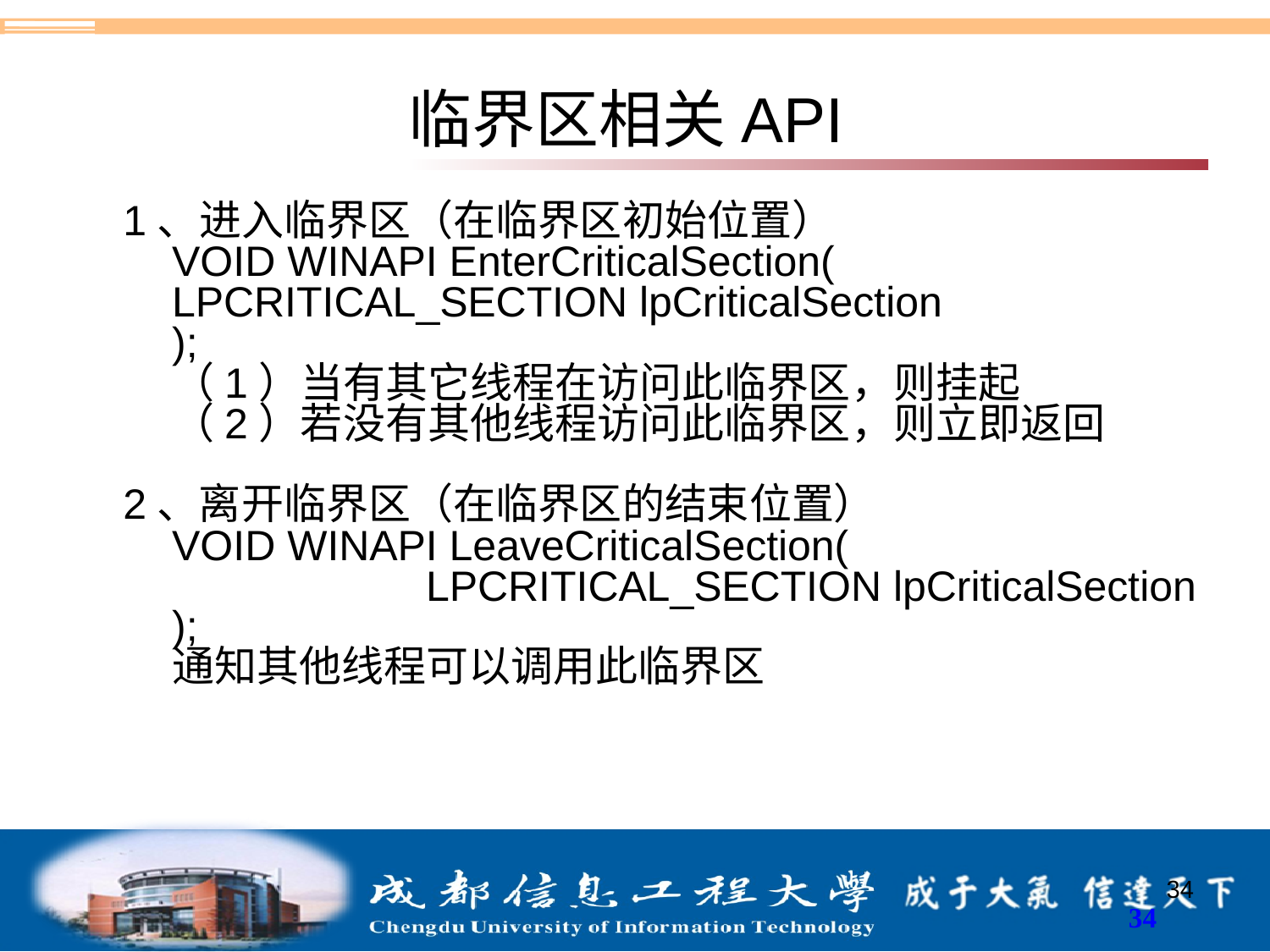

# 临界区相关API
1、进入临界区（在临界区初始位置）
VOID WINAPI EnterCriticalSection(
LPCRITICAL_SECTION lpCriticalSection
);
（1）当有其它线程在访问此临界区，则挂起
（2）若没有其他线程访问此临界区，则立即返回

2、离开临界区（在临界区的结束位置）
VOID WINAPI LeaveCriticalSection(
　		LPCRITICAL_SECTION lpCriticalSection
);
通知其他线程可以调用此临界区